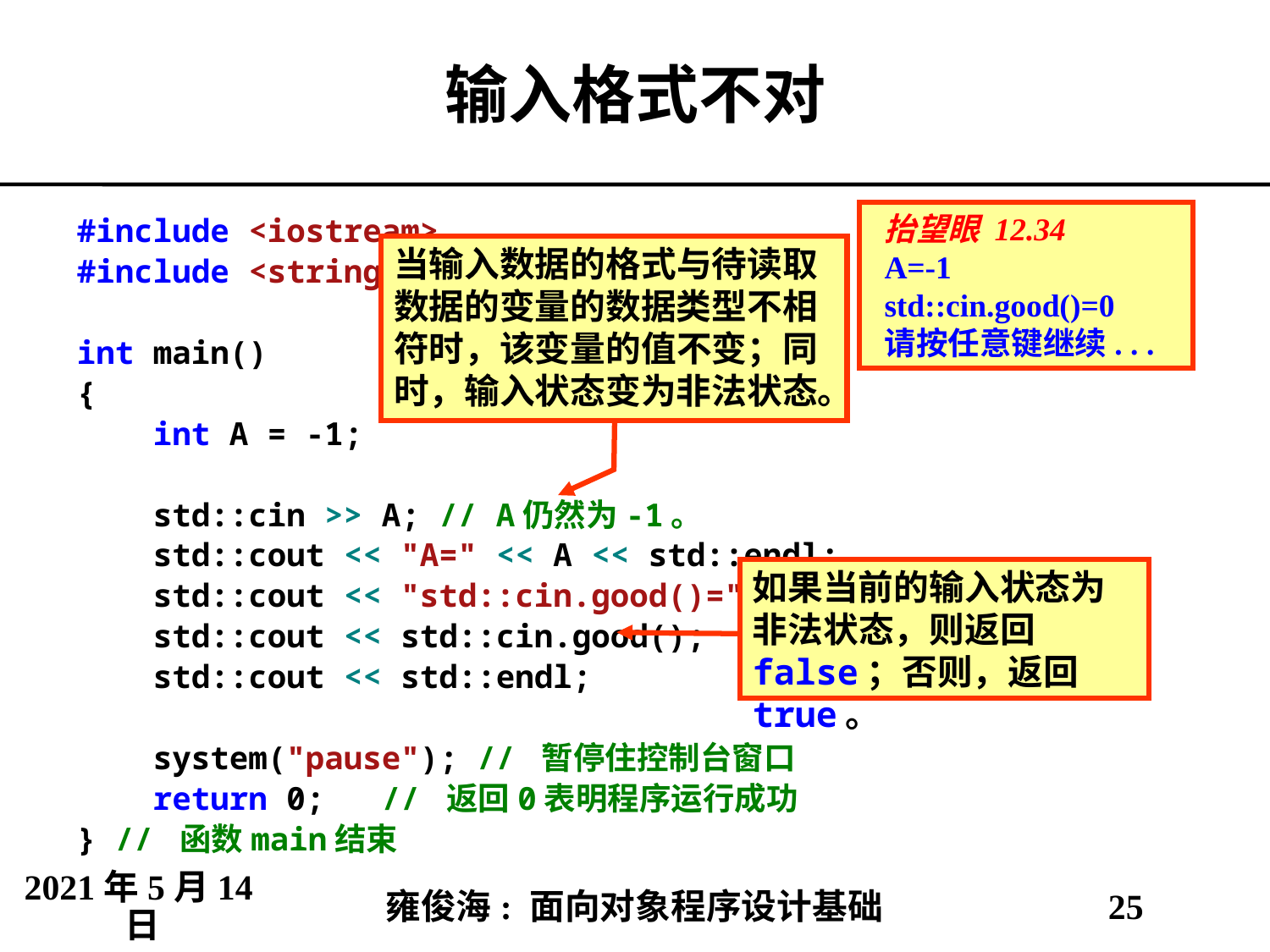

# 输入格式不对

#include <iostream>
#include <string>

int main()
{
    int A = -1;

    std::cin >> A; // A仍然为-1。
    std::cout << "A=" << A << std::endl;
    std::cout << "std::cin.good()=";
    std::cout << std::cin.good();
    std::cout << std::endl;

    system("pause"); // 暂停住控制台窗口
    return 0;   // 返回0表明程序运行成功
} // 函数main结束
抬望眼 12.34
A=-1
std::cin.good()=0
请按任意键继续. . .
当输入数据的格式与待读取数据的变量的数据类型不相符时，该变量的值不变；同时，输入状态变为非法状态。
如果当前的输入状态为非法状态，则返回false；否则，返回true。
2021年5月14日
雍俊海: 面向对象程序设计基础
25